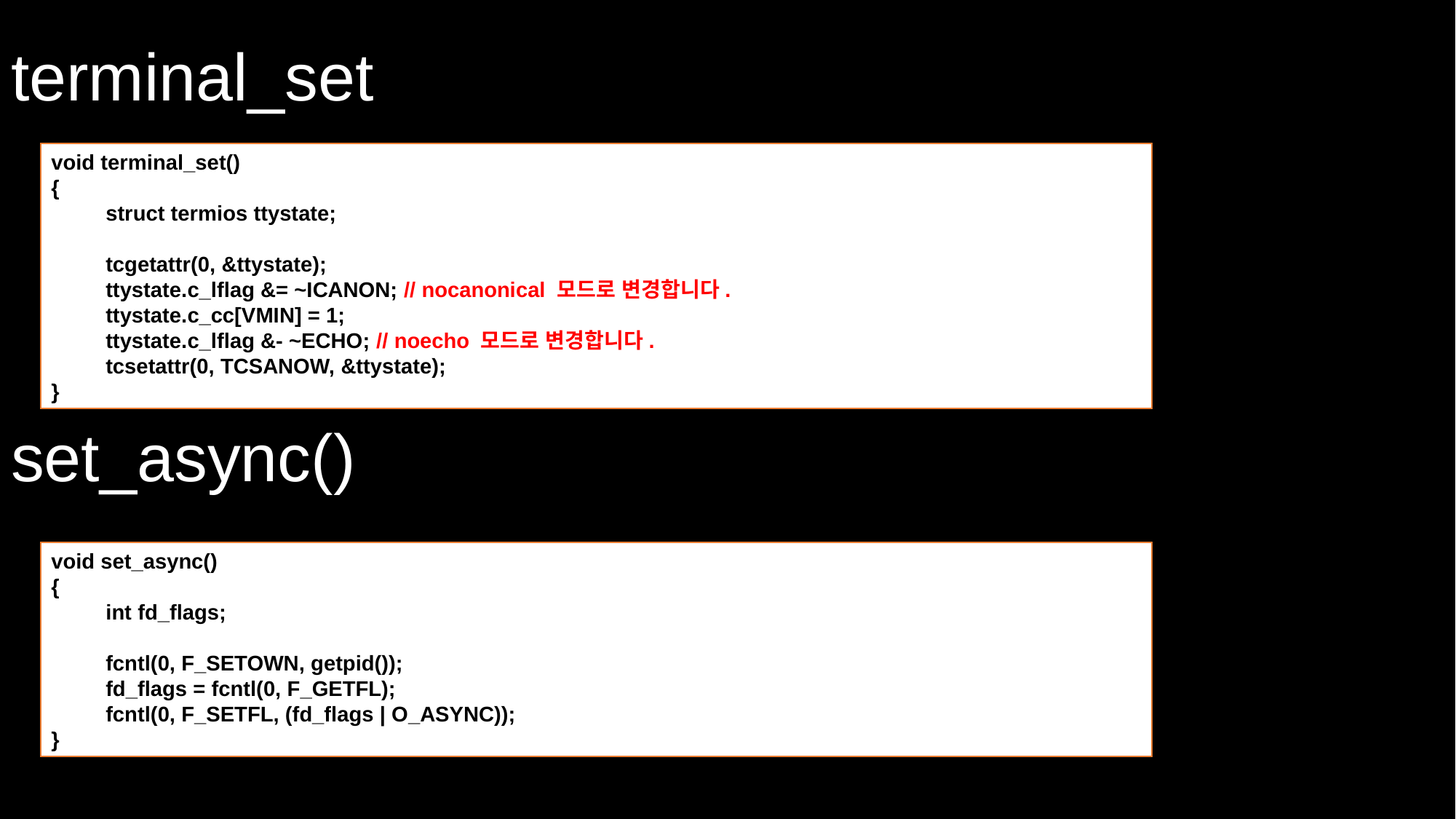

# terminal_set
void terminal_set()
{
struct termios ttystate;

tcgetattr(0, &ttystate);
ttystate.c_lflag &= ~ICANON; // nocanonical 모드로 변경합니다.
ttystate.c_cc[VMIN] = 1;
ttystate.c_lflag &- ~ECHO; // noecho 모드로 변경합니다.
tcsetattr(0, TCSANOW, &ttystate);
}
set_async()
void set_async()
{
int fd_flags;

fcntl(0, F_SETOWN, getpid());
fd_flags = fcntl(0, F_GETFL);
fcntl(0, F_SETFL, (fd_flags | O_ASYNC));
}